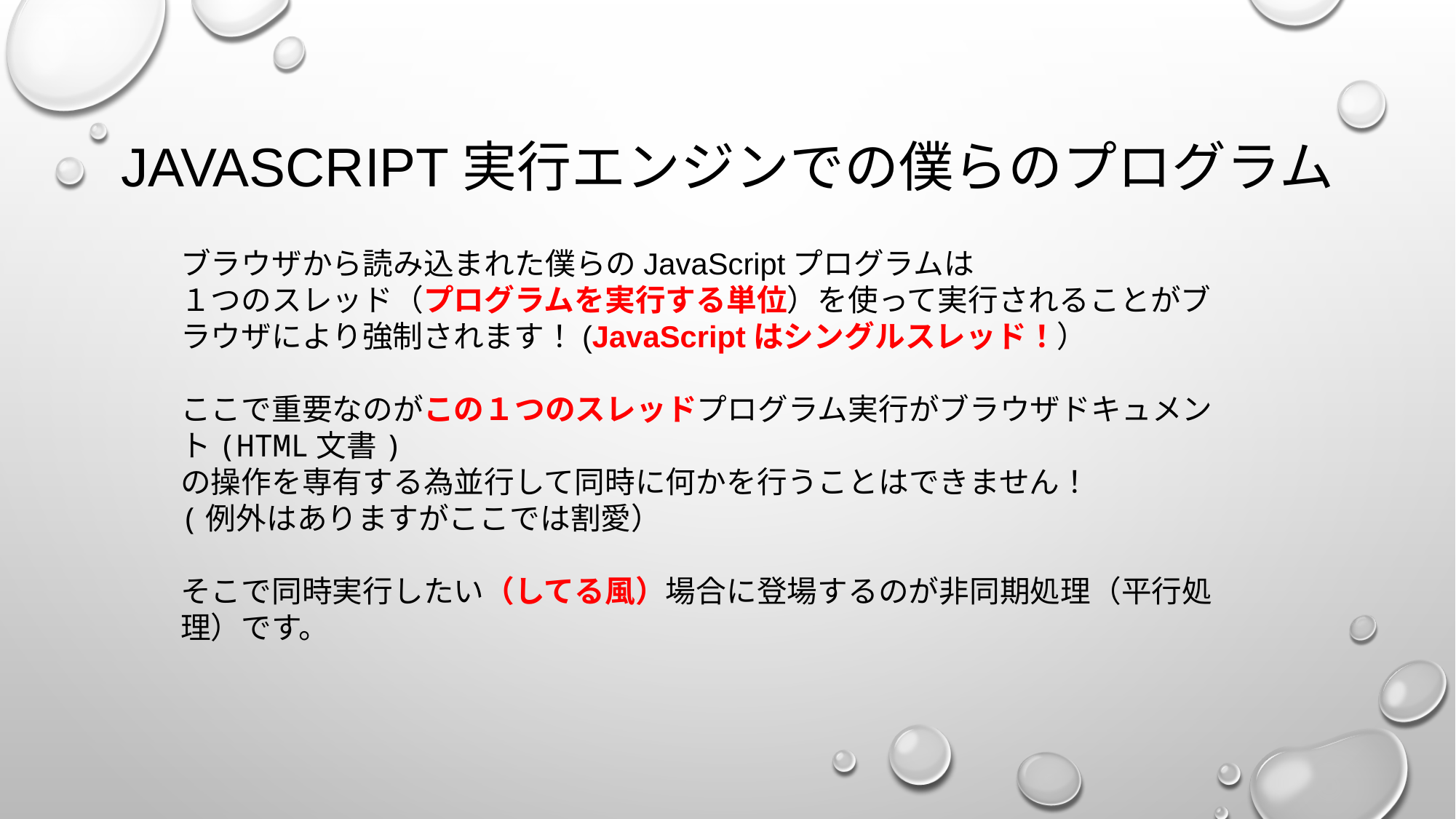

# JavaScript実行エンジンでの僕らのプログラム
ブラウザから読み込まれた僕らのJavaScriptプログラムは
１つのスレッド（プログラムを実行する単位）を使って実行されることがブラウザにより強制されます！(JavaScriptはシングルスレッド！）

ここで重要なのがこの１つのスレッドプログラム実行がブラウザドキュメント(HTML文書)
の操作を専有する為並行して同時に何かを行うことはできません！
(例外はありますがここでは割愛）

そこで同時実行したい（してる風）場合に登場するのが非同期処理（平行処理）です。